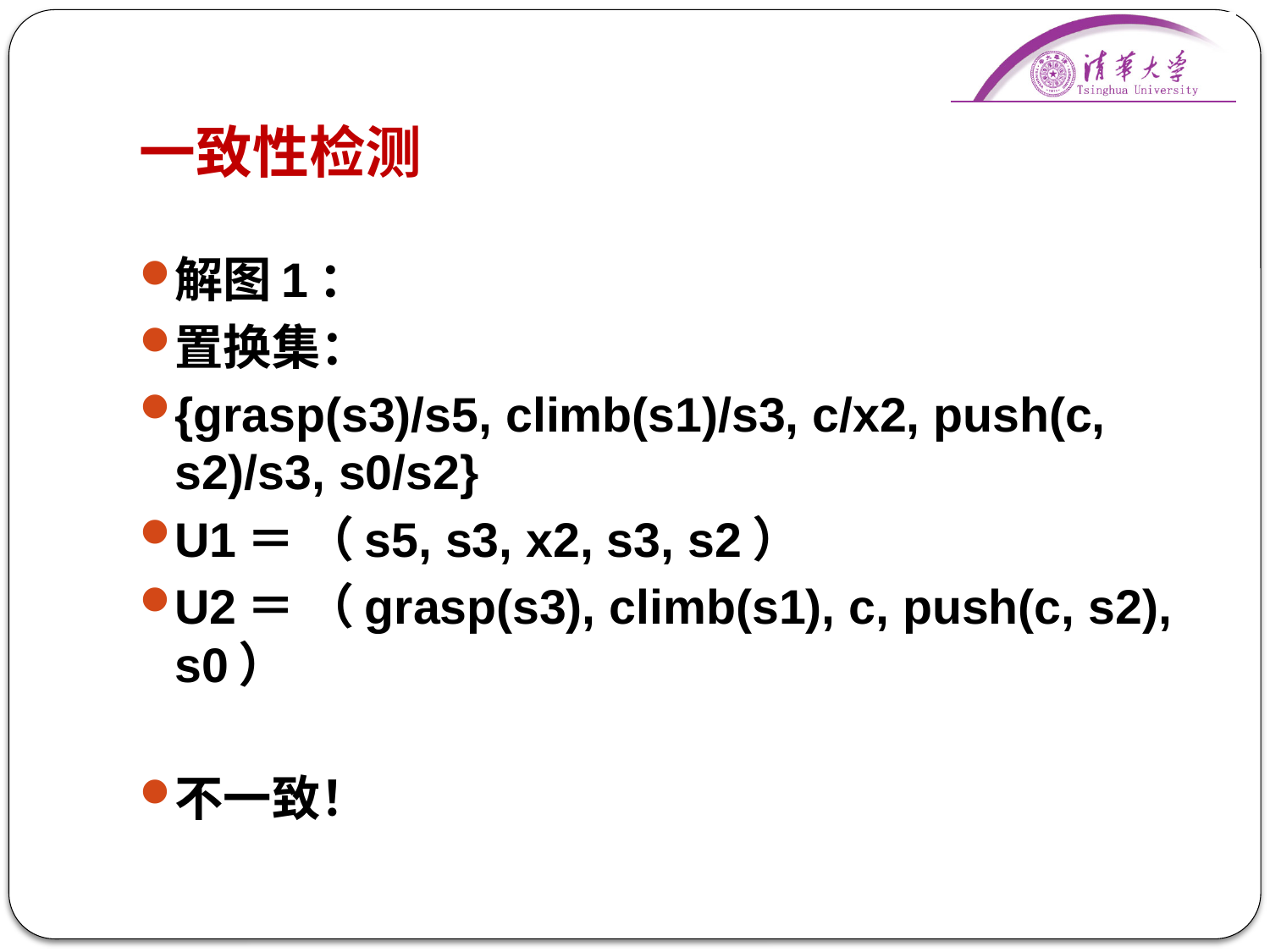

# 一致性检测
解图1：
置换集：
{grasp(s3)/s5, climb(s1)/s3, c/x2, push(c, s2)/s3, s0/s2}
U1＝ （s5, s3, x2, s3, s2）
U2＝ （grasp(s3), climb(s1), c, push(c, s2), s0）

不一致！